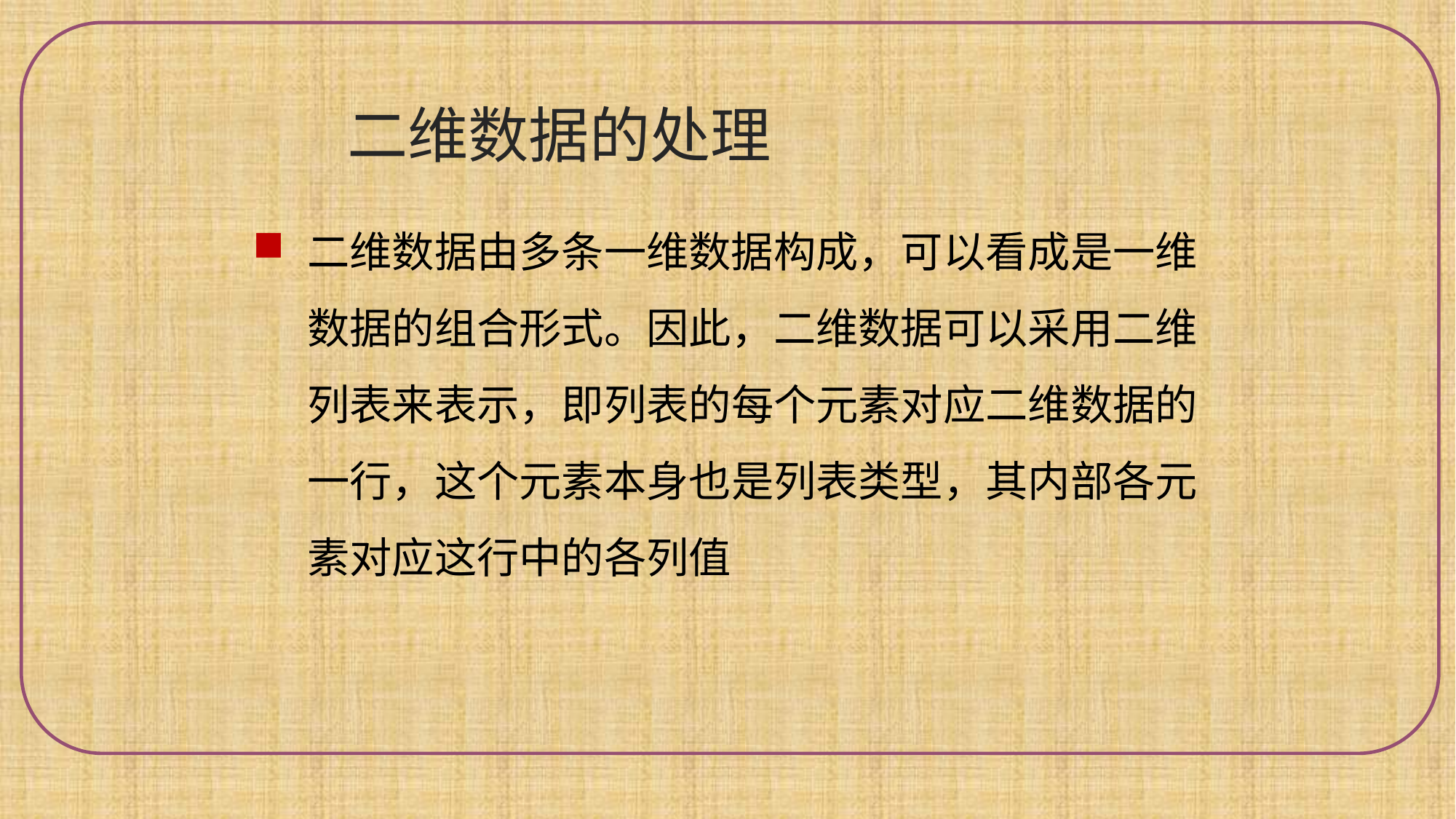

二维数据的处理
二维数据由多条一维数据构成，可以看成是一维数据的组合形式。因此，二维数据可以采用二维列表来表示，即列表的每个元素对应二维数据的一行，这个元素本身也是列表类型，其内部各元素对应这行中的各列值